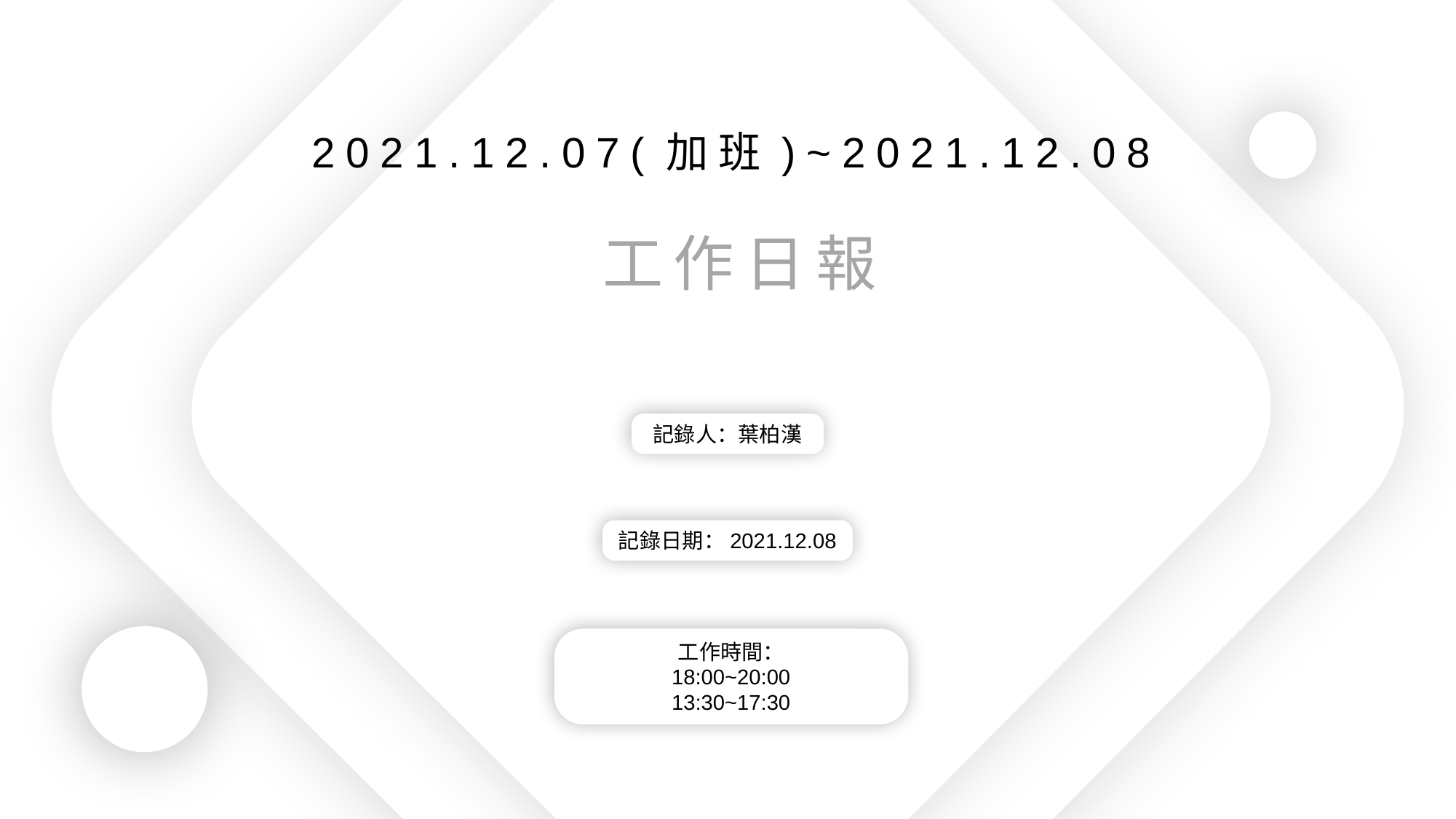

2021.12.07(加班)~2021.12.08
工作日報

記錄人：葉柏漢

記錄日期：2021.12.08

工作時間：
18:00~20:00
13:30~17:30